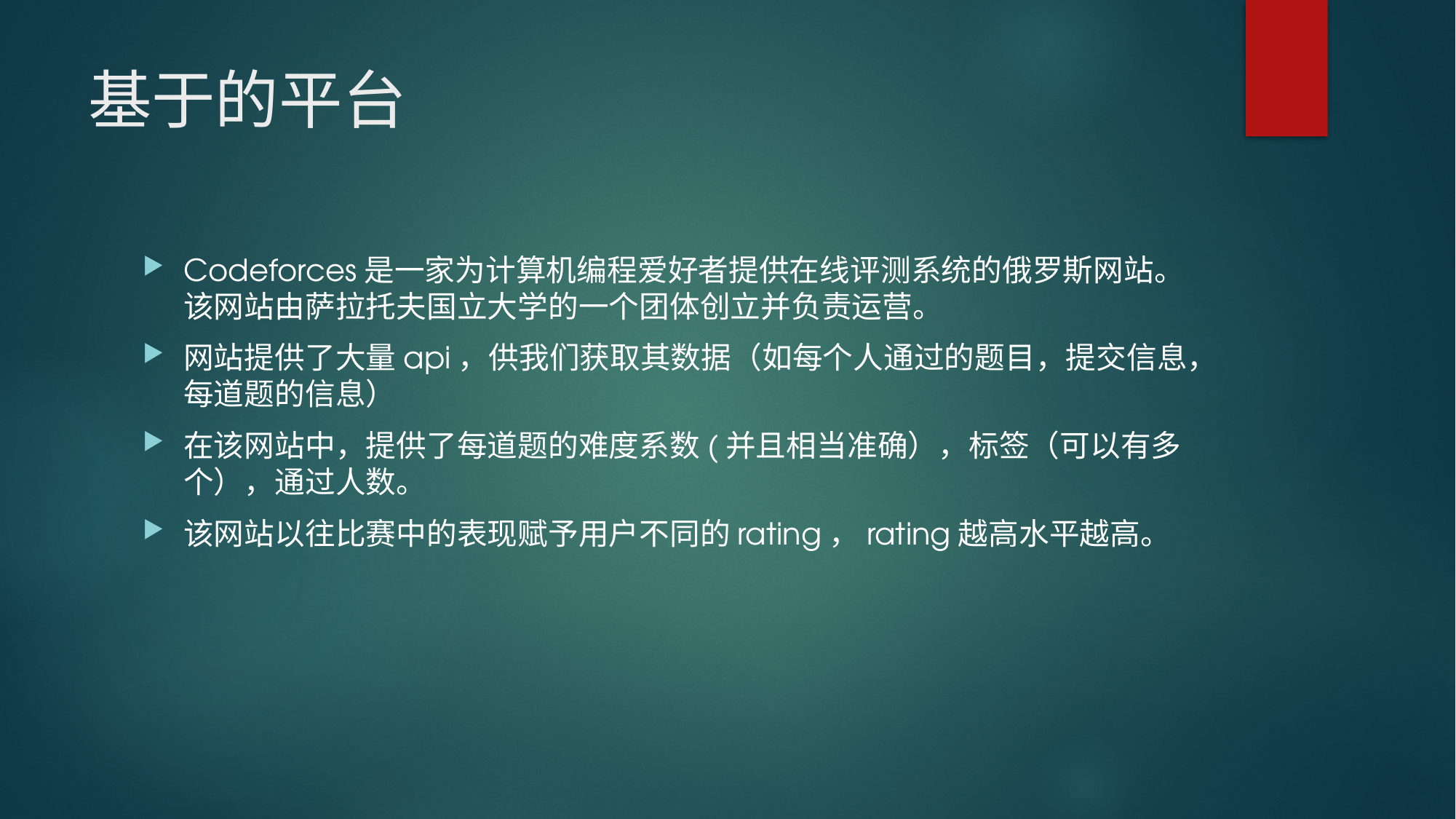

# 基于的平台
Codeforces是一家为计算机编程爱好者提供在线评测系统的俄罗斯网站。该网站由萨拉托夫国立大学的一个团体创立并负责运营。
网站提供了大量api，供我们获取其数据（如每个人通过的题目，提交信息，每道题的信息）
在该网站中，提供了每道题的难度系数(并且相当准确），标签（可以有多个），通过人数。
该网站以往比赛中的表现赋予用户不同的rating，rating越高水平越高。